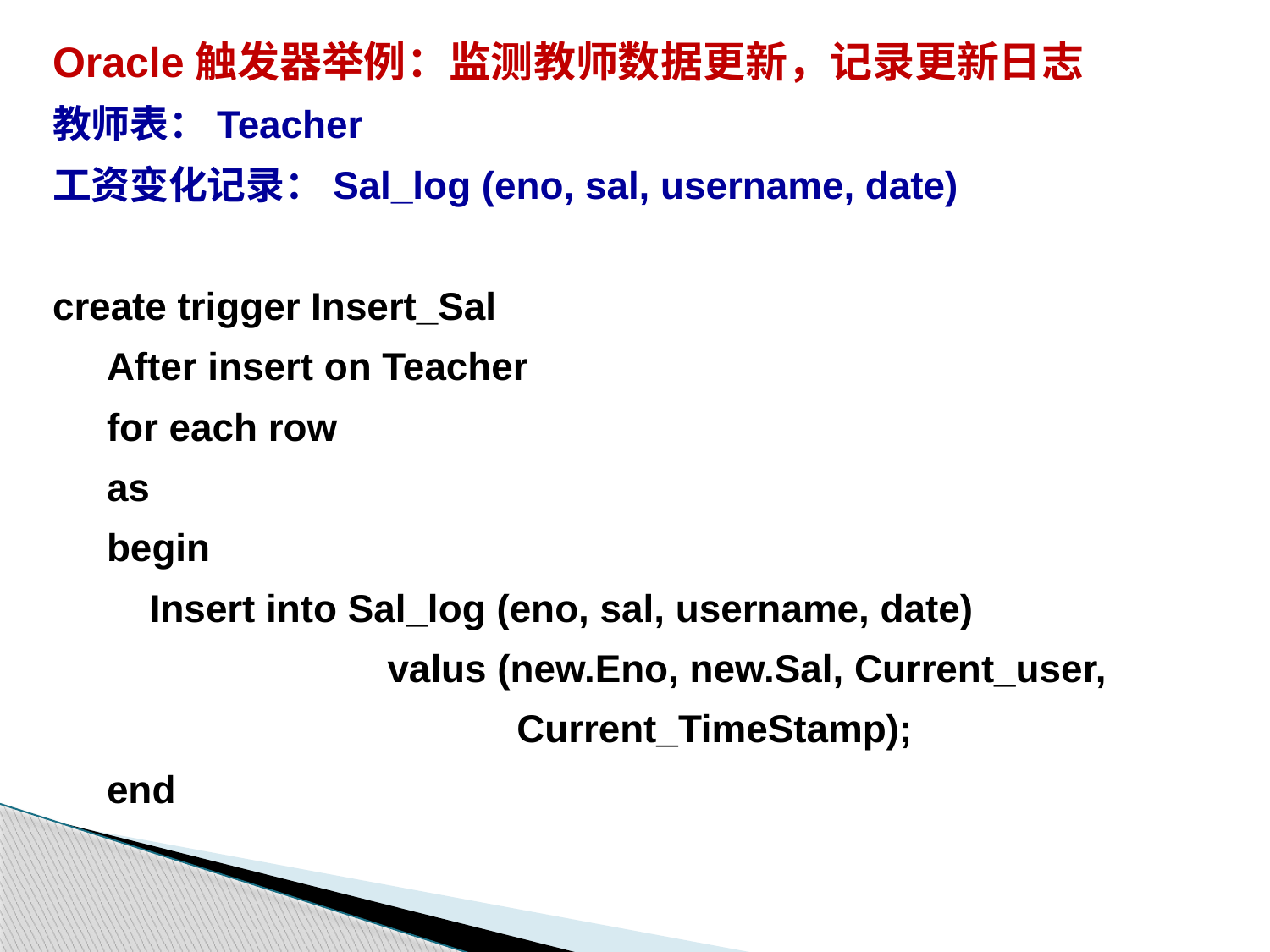

Oracle触发器举例：监测教师数据更新，记录更新日志
教师表：Teacher
工资变化记录：Sal_log (eno, sal, username, date)

create trigger Insert_Sal
     After insert on Teacher
     for each row
     as
     begin
         Insert into Sal_log (eno, sal, username, date)
                               valus (new.Eno, new.Sal, Current_user,
                                           Current_TimeStamp);
     end